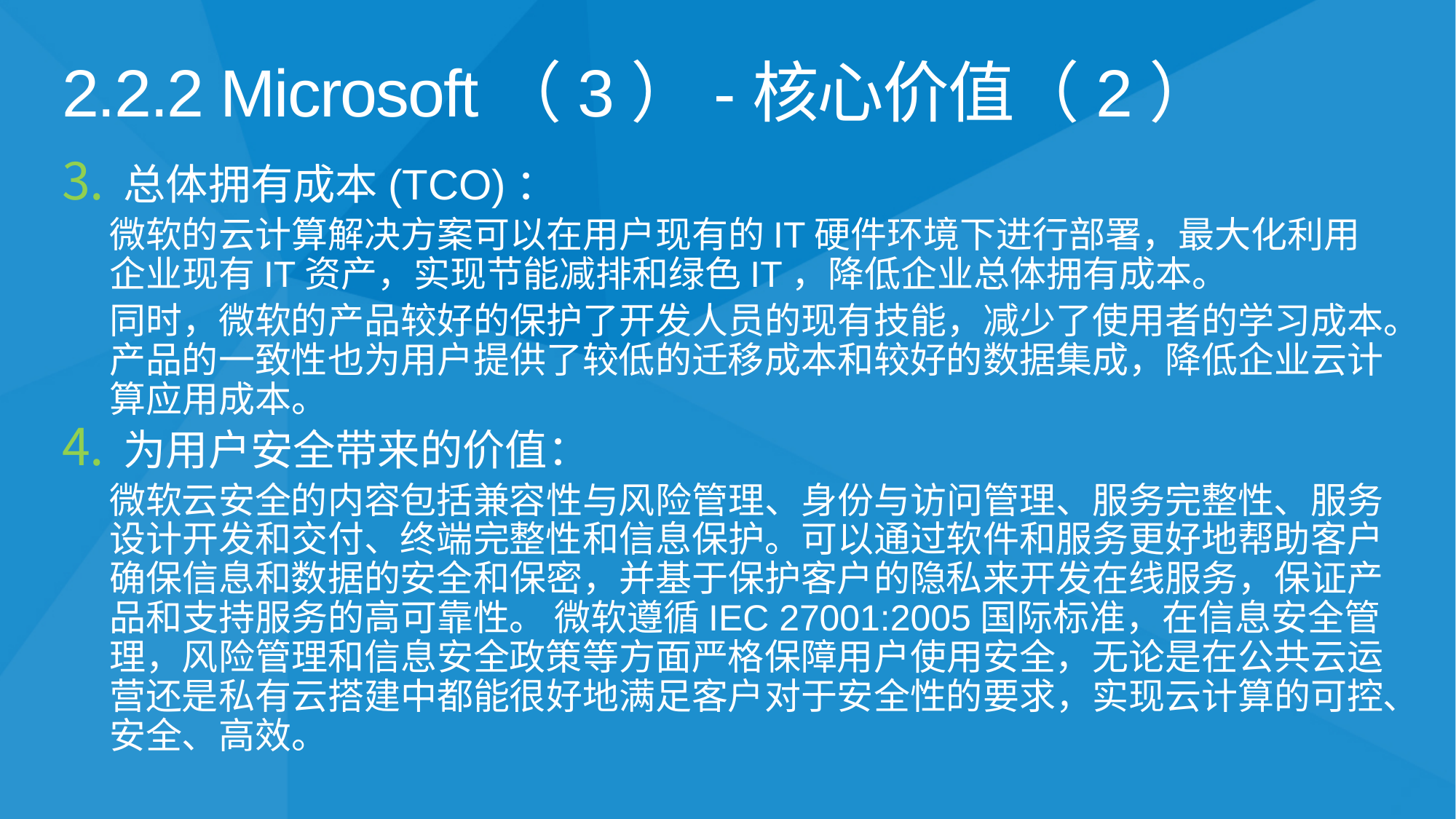

# 2.2.2 Microsoft（3）-核心价值（2）
总体拥有成本(TCO)：
微软的云计算解决方案可以在用户现有的IT硬件环境下进行部署，最大化利用企业现有IT资产，实现节能减排和绿色IT，降低企业总体拥有成本。
同时，微软的产品较好的保护了开发人员的现有技能，减少了使用者的学习成本。产品的一致性也为用户提供了较低的迁移成本和较好的数据集成，降低企业云计算应用成本。
为用户安全带来的价值：
微软云安全的内容包括兼容性与风险管理、身份与访问管理、服务完整性、服务设计开发和交付、终端完整性和信息保护。可以通过软件和服务更好地帮助客户确保信息和数据的安全和保密，并基于保护客户的隐私来开发在线服务，保证产品和支持服务的高可靠性。 微软遵循IEC 27001:2005国际标准，在信息安全管理，风险管理和信息安全政策等方面严格保障用户使用安全，无论是在公共云运营还是私有云搭建中都能很好地满足客户对于安全性的要求，实现云计算的可控、安全、高效。